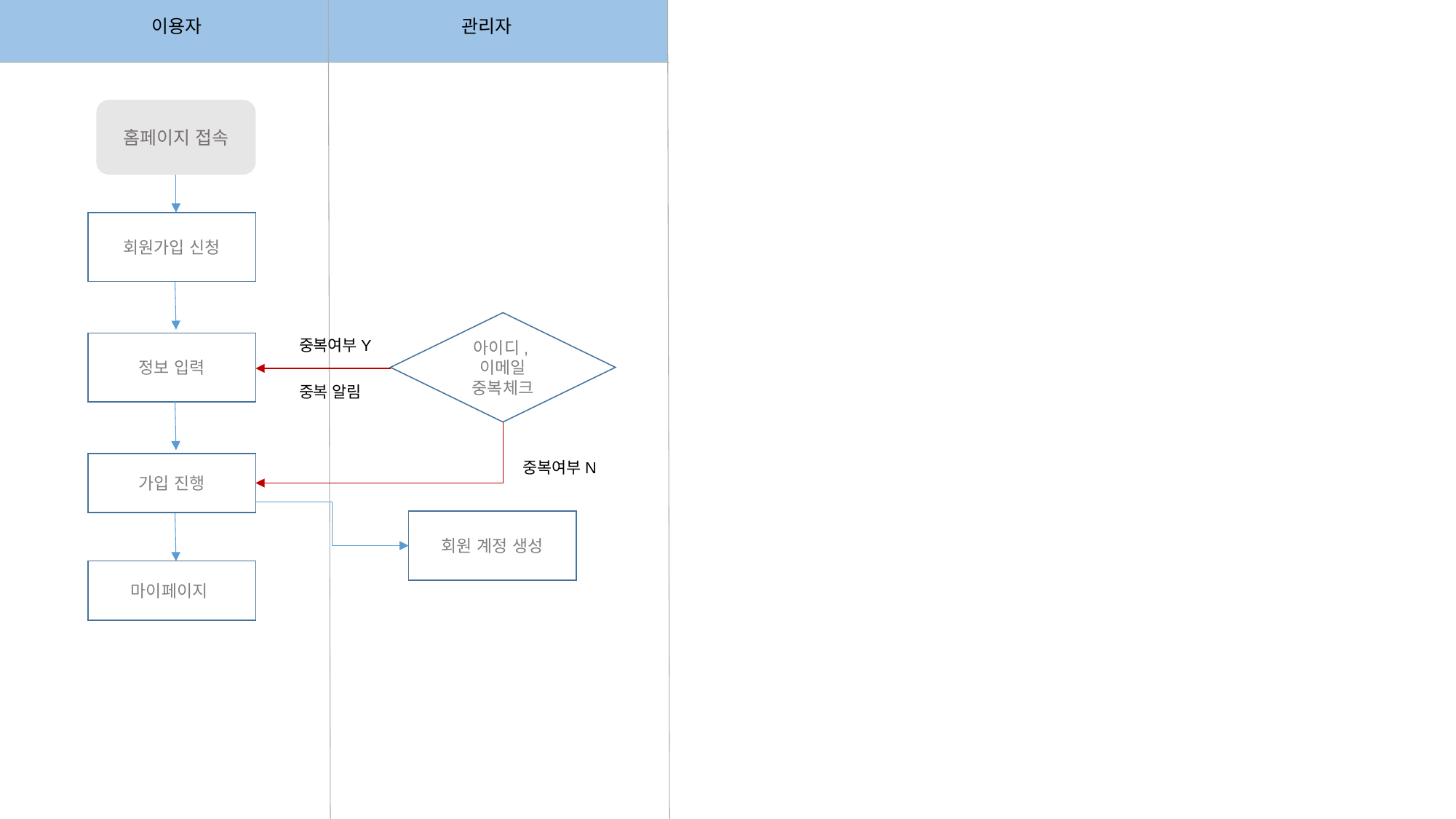

이용자
관리자
홈페이지 접속
회원가입 신청
아이디,이메일 중복체크
중복여부Y
정보 입력
중복 알림
중복여부N
가입 진행
회원 계정 생성
마이페이지